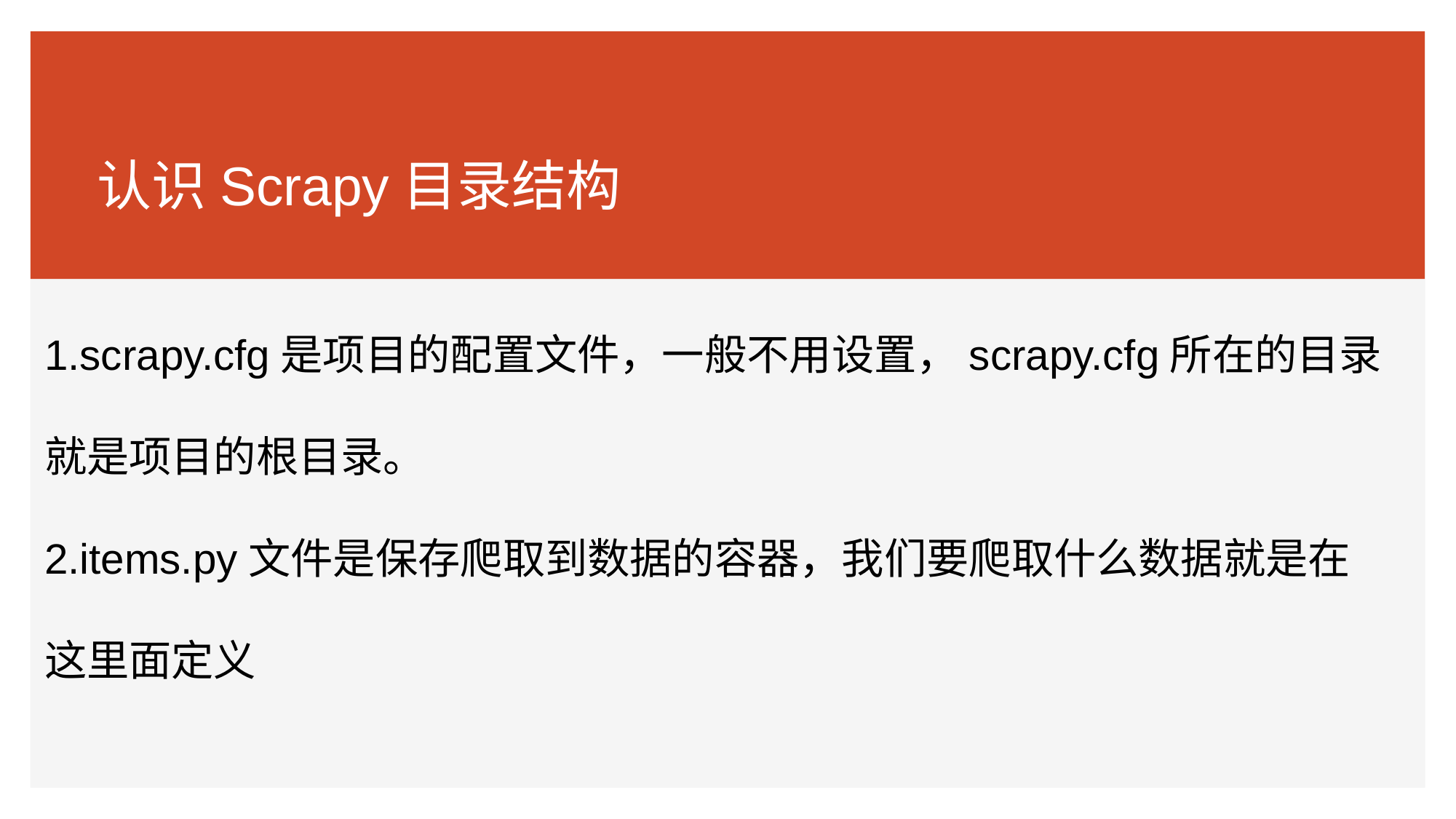

# 认识Scrapy目录结构
1.scrapy.cfg是项目的配置文件，一般不用设置，scrapy.cfg所在的目录就是项目的根目录。
2.items.py文件是保存爬取到数据的容器，我们要爬取什么数据就是在这里面定义